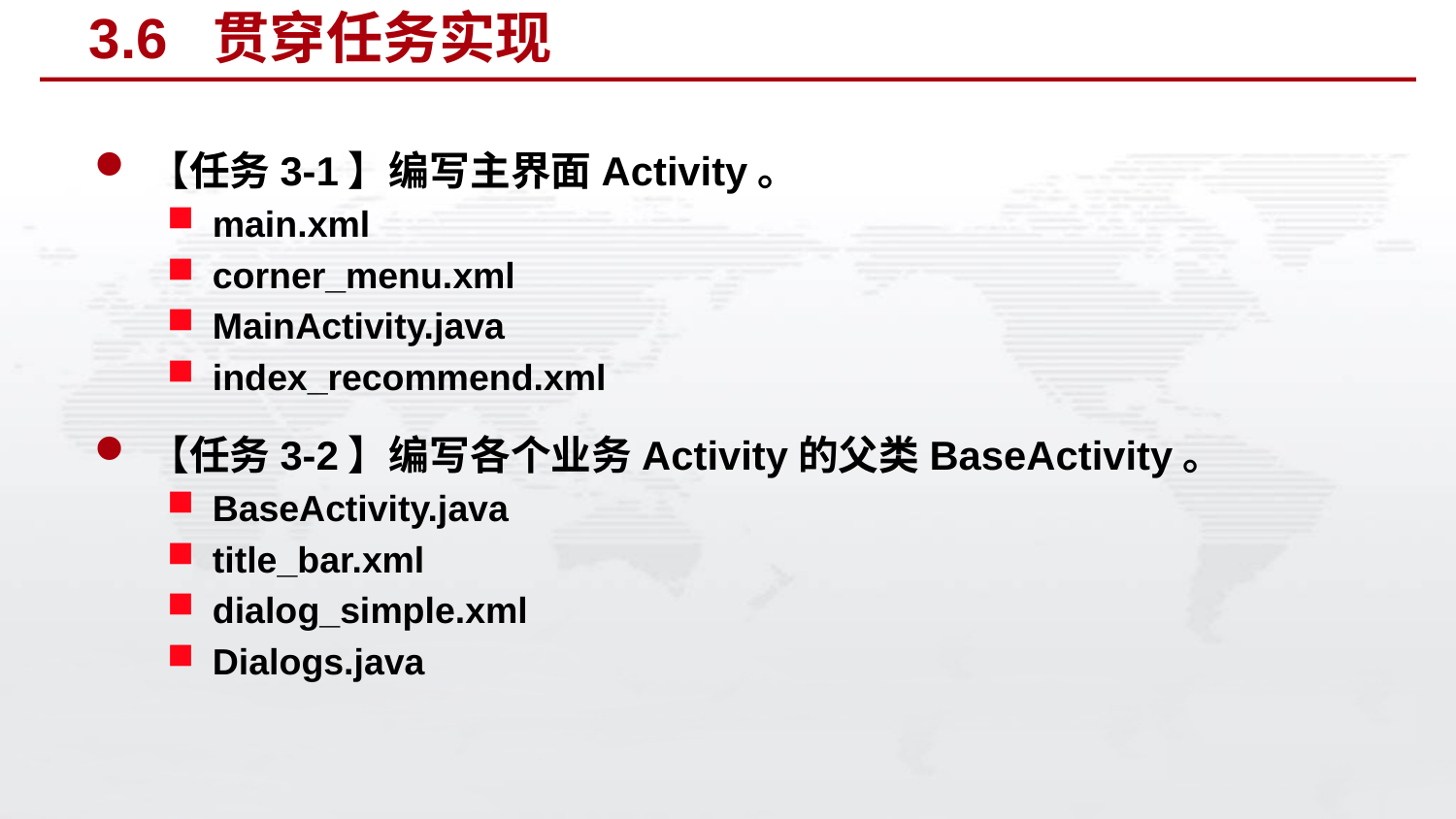

# 3.6  贯穿任务实现
【任务3-1】编写主界面Activity。
main.xml
corner_menu.xml
MainActivity.java
index_recommend.xml
【任务3-2】编写各个业务Activity的父类BaseActivity。
BaseActivity.java
title_bar.xml
dialog_simple.xml
Dialogs.java